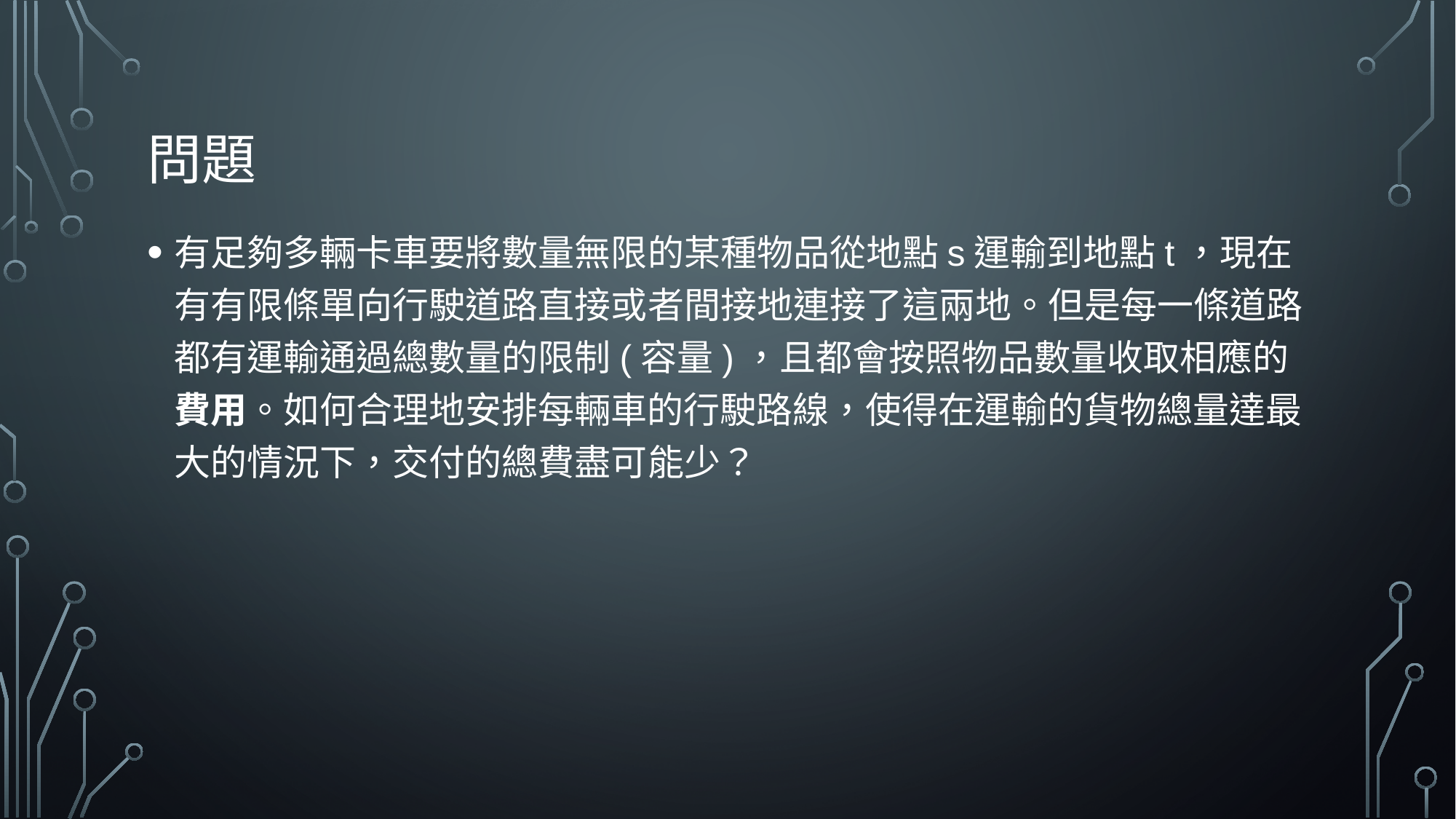

# 問題
有足夠多輛卡車要將數量無限的某種物品從地點s運輸到地點t，現在有有限條單向行駛道路直接或者間接地連接了這兩地。但是每一條道路都有運輸通過總數量的限制(容量)，且都會按照物品數量收取相應的費用。如何合理地安排每輛車的行駛路線，使得在運輸的貨物總量達最大的情況下，交付的總費盡可能少？